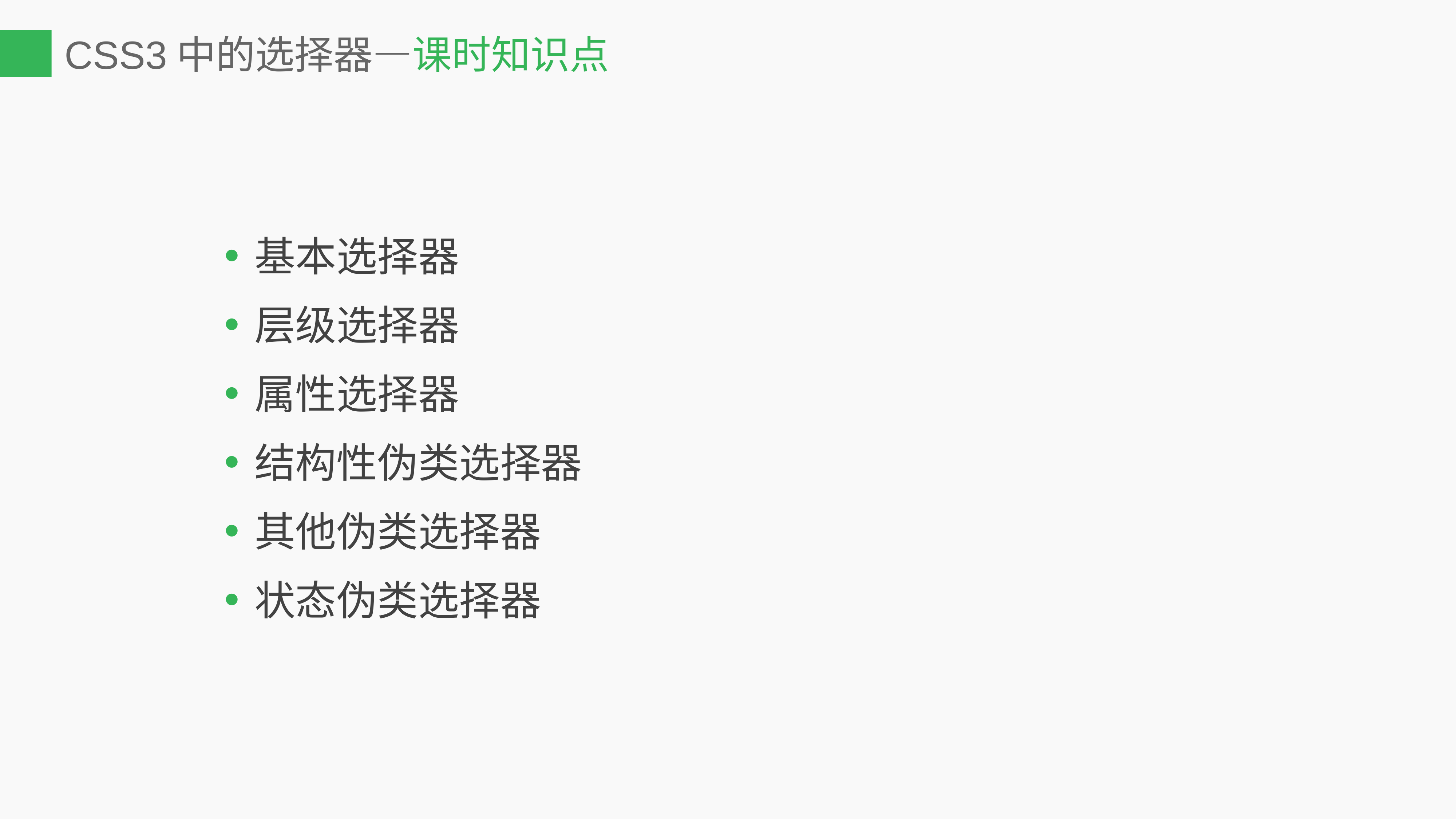

# CSS3中的选择器—课时知识点
基本选择器
层级选择器
属性选择器
结构性伪类选择器
其他伪类选择器
状态伪类选择器